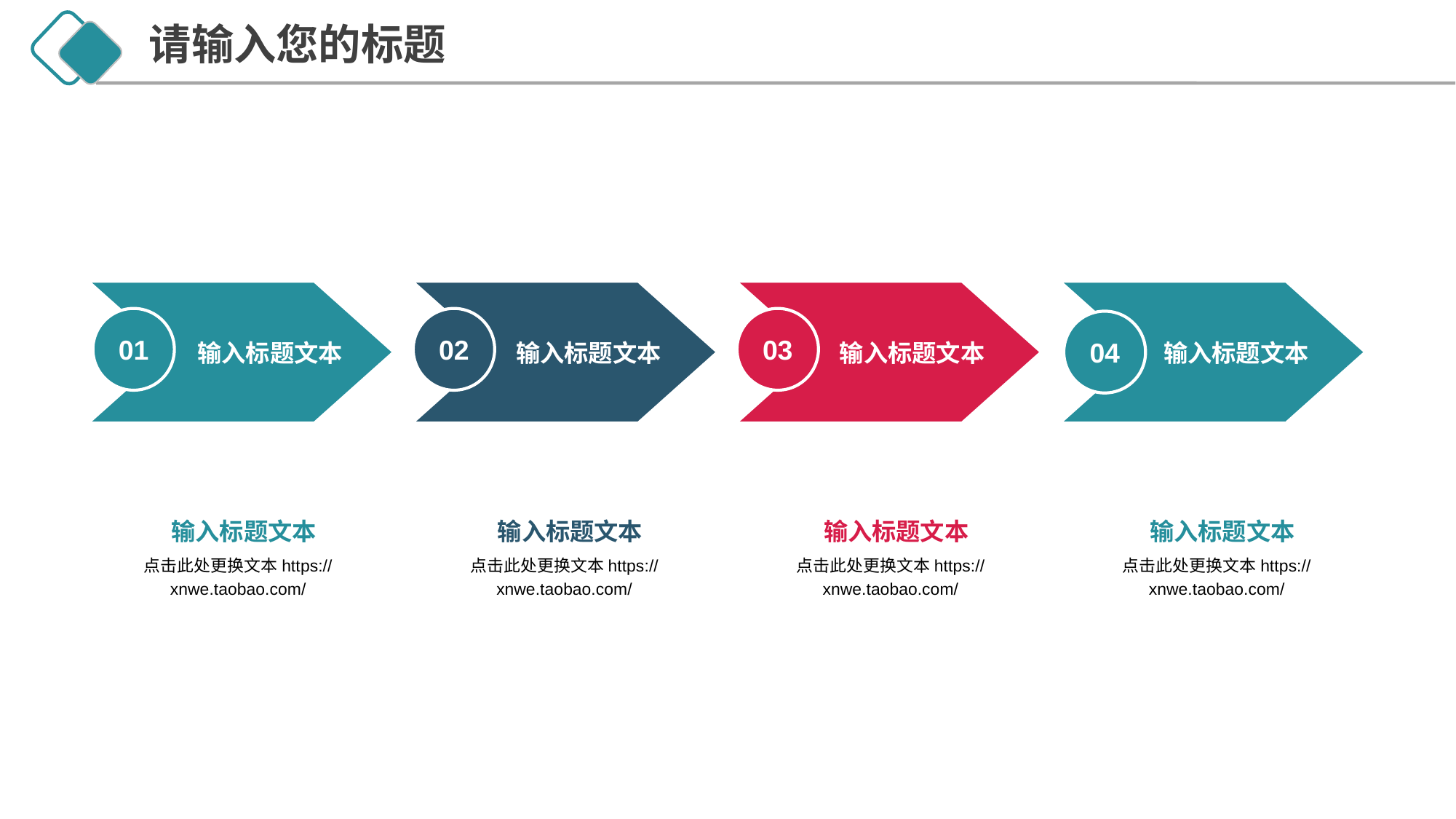

请输入您的标题
   输入标题文本
01
 输入标题文本
02
 输入标题文本
03
 输入标题文本
04
 输入标题文本
点击此处更换文本https://xnwe.taobao.com/
 输入标题文本
点击此处更换文本https://xnwe.taobao.com/
 输入标题文本
点击此处更换文本https://xnwe.taobao.com/
 输入标题文本
点击此处更换文本https://xnwe.taobao.com/